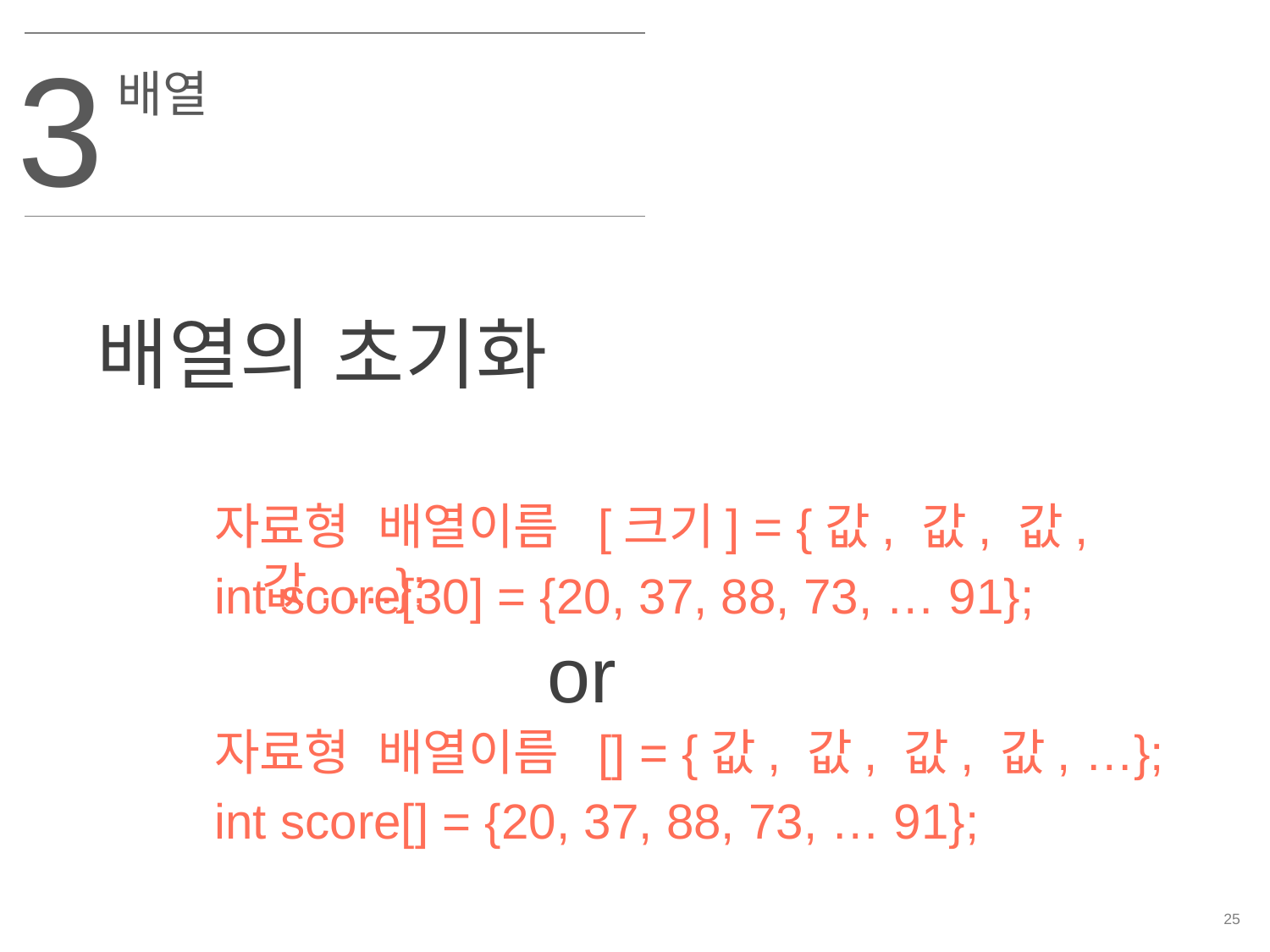

3
배열
배열의 초기화
자료형  배열이름  [크기] = {값, 값, 값, 값, …};
int score[30] = {20, 37, 88, 73, … 91};
or
자료형  배열이름  [] = {값, 값, 값, 값, …};
int score[] = {20, 37, 88, 73, … 91};